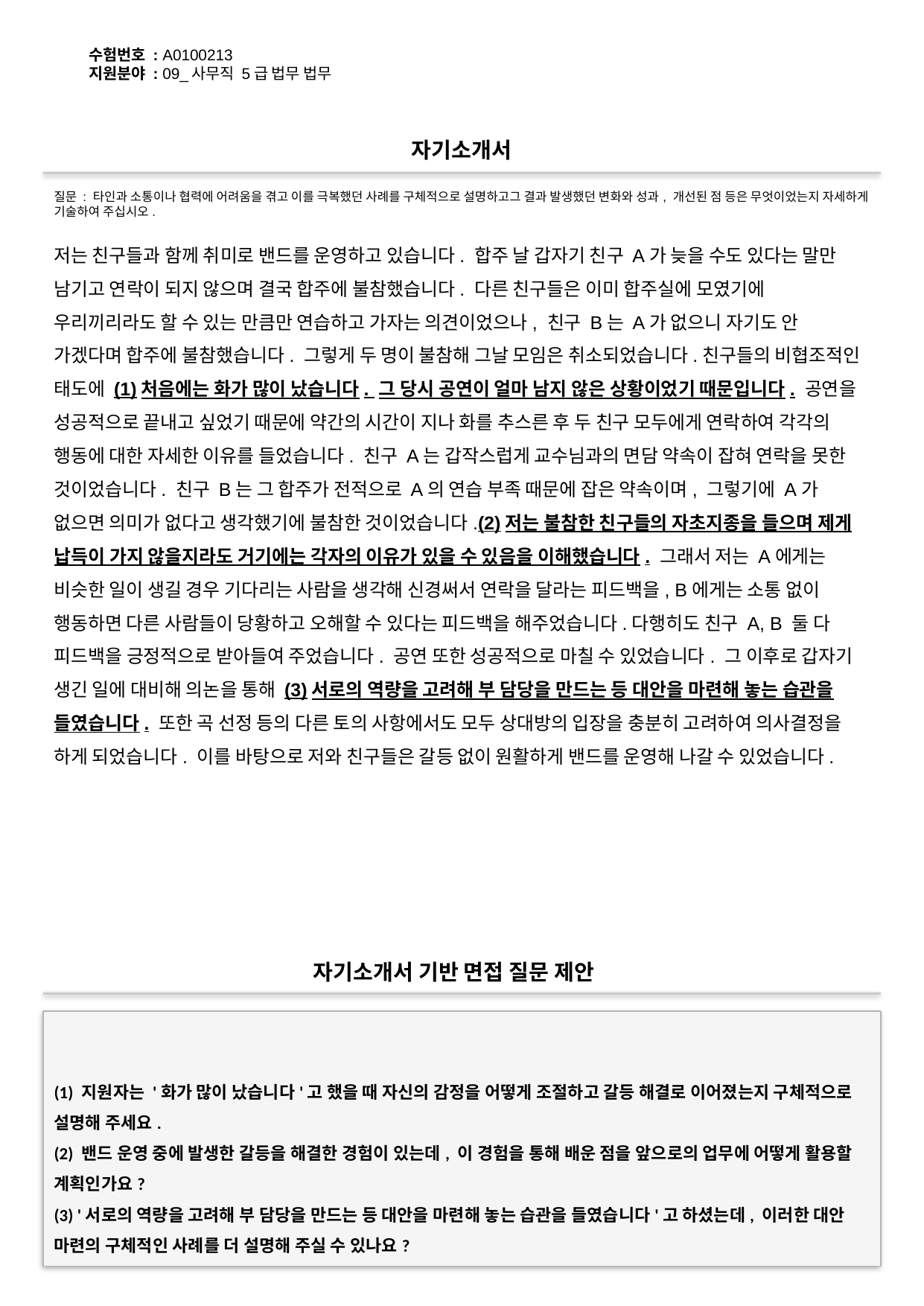

수험번호 : A0100213
지원분야 : 09_사무직 5급 법무 법무
#

자기소개서

질문 : 타인과 소통이나 협력에 어려움을 겪고 이를 극복했던 사례를 구체적으로 설명하고그 결과 발생했던 변화와 성과, 개선된 점 등은 무엇이었는지 자세하게 기술하여 주십시오.

저는 친구들과 함께 취미로 밴드를 운영하고 있습니다. 합주 날 갑자기 친구 A가 늦을 수도 있다는 말만 남기고 연락이 되지 않으며 결국 합주에 불참했습니다. 다른 친구들은 이미 합주실에 모였기에 우리끼리라도 할 수 있는 만큼만 연습하고 가자는 의견이었으나, 친구 B는 A가 없으니 자기도 안 가겠다며 합주에 불참했습니다. 그렇게 두 명이 불참해 그날 모임은 취소되었습니다.친구들의 비협조적인 태도에 (1)처음에는 화가 많이 났습니다. 그 당시 공연이 얼마 남지 않은 상황이었기 때문입니다. 공연을 성공적으로 끝내고 싶었기 때문에 약간의 시간이 지나 화를 추스른 후 두 친구 모두에게 연락하여 각각의 행동에 대한 자세한 이유를 들었습니다. 친구 A는 갑작스럽게 교수님과의 면담 약속이 잡혀 연락을 못한 것이었습니다. 친구 B는 그 합주가 전적으로 A의 연습 부족 때문에 잡은 약속이며, 그렇기에 A가 없으면 의미가 없다고 생각했기에 불참한 것이었습니다.(2)저는 불참한 친구들의 자초지종을 들으며 제게 납득이 가지 않을지라도 거기에는 각자의 이유가 있을 수 있음을 이해했습니다. 그래서 저는 A에게는 비슷한 일이 생길 경우 기다리는 사람을 생각해 신경써서 연락을 달라는 피드백을, B에게는 소통 없이 행동하면 다른 사람들이 당황하고 오해할 수 있다는 피드백을 해주었습니다.다행히도 친구 A, B 둘 다 피드백을 긍정적으로 받아들여 주었습니다. 공연 또한 성공적으로 마칠 수 있었습니다. 그 이후로 갑자기 생긴 일에 대비해 의논을 통해 (3)서로의 역량을 고려해 부 담당을 만드는 등 대안을 마련해 놓는 습관을 들였습니다. 또한 곡 선정 등의 다른 토의 사항에서도 모두 상대방의 입장을 충분히 고려하여 의사결정을 하게 되었습니다. 이를 바탕으로 저와 친구들은 갈등 없이 원활하게 밴드를 운영해 나갈 수 있었습니다.

자기소개서 기반 면접 질문 제안

(1) 지원자는 '화가 많이 났습니다'고 했을 때 자신의 감정을 어떻게 조절하고 갈등 해결로 이어졌는지 구체적으로 설명해 주세요.
(2) 밴드 운영 중에 발생한 갈등을 해결한 경험이 있는데, 이 경험을 통해 배운 점을 앞으로의 업무에 어떻게 활용할 계획인가요?
(3) '서로의 역량을 고려해 부 담당을 만드는 등 대안을 마련해 놓는 습관을 들였습니다'고 하셨는데, 이러한 대안 마련의 구체적인 사례를 더 설명해 주실 수 있나요?